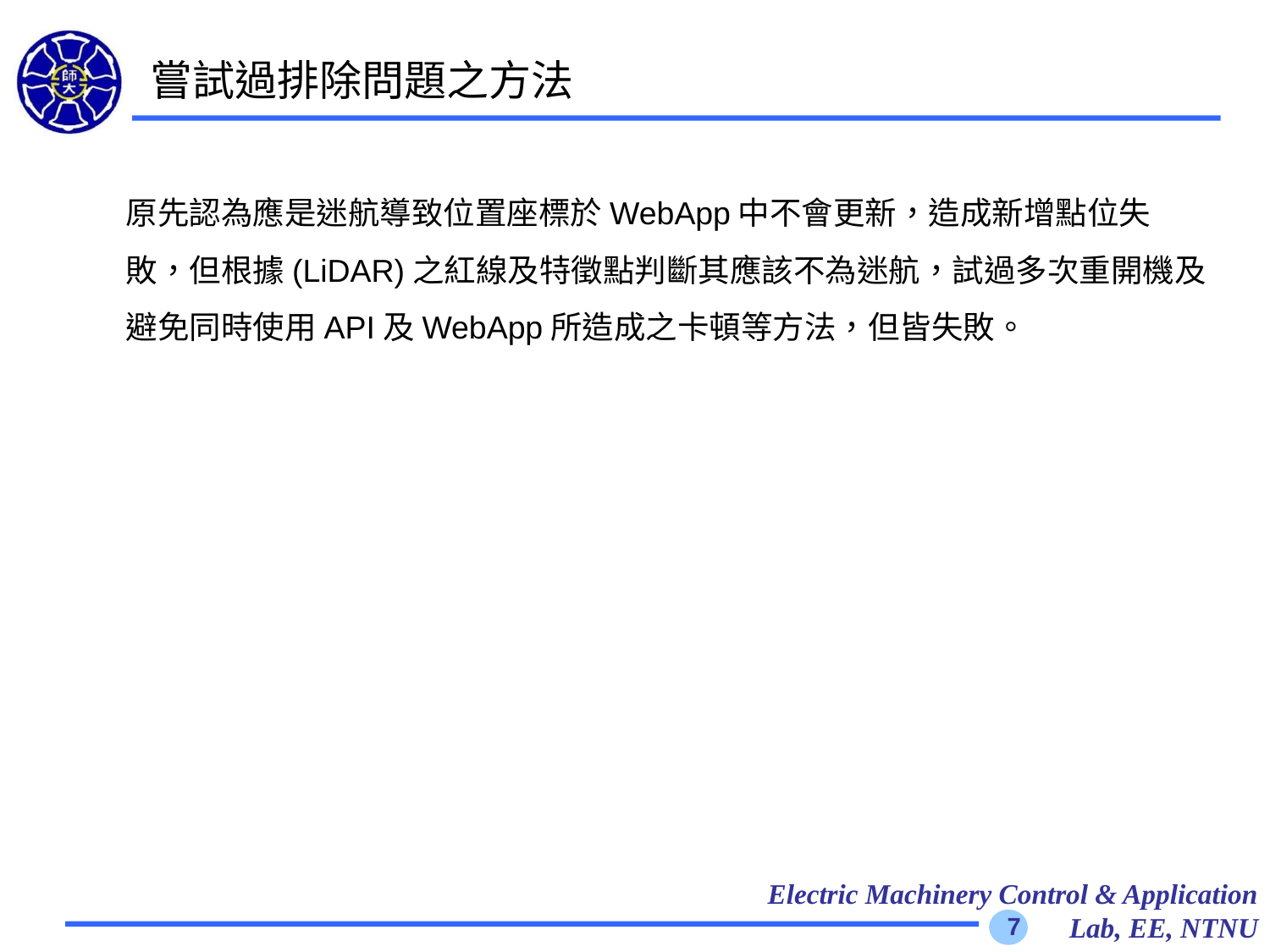

嘗試過排除問題之方法
原先認為應是迷航導致位置座標於WebApp中不會更新，造成新增點位失敗，但根據(LiDAR)之紅線及特徵點判斷其應該不為迷航，試過多次重開機及避免同時使用API及WebApp所造成之卡頓等方法，但皆失敗。

7